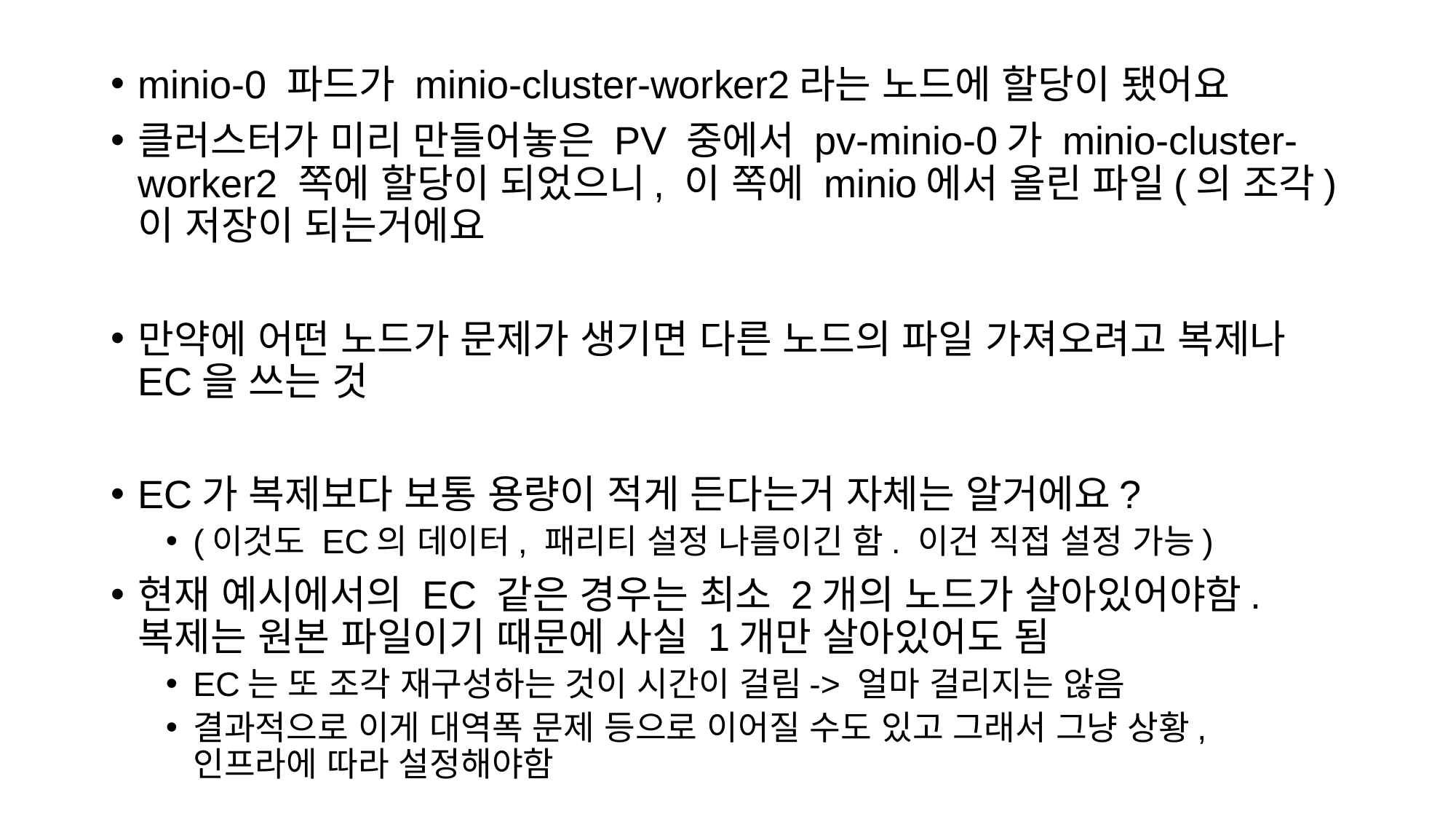

minio-0 파드가 minio-cluster-worker2라는 노드에 할당이 됐어요
클러스터가 미리 만들어놓은 PV 중에서 pv-minio-0가 minio-cluster-worker2 쪽에 할당이 되었으니, 이 쪽에 minio에서 올린 파일(의 조각)이 저장이 되는거에요

만약에 어떤 노드가 문제가 생기면 다른 노드의 파일 가져오려고 복제나 EC을 쓰는 것

EC가 복제보다 보통 용량이 적게 든다는거 자체는 알거에요?
(이것도 EC의 데이터, 패리티 설정 나름이긴 함. 이건 직접 설정 가능)
현재 예시에서의 EC 같은 경우는 최소 2개의 노드가 살아있어야함. 복제는 원본 파일이기 때문에 사실 1개만 살아있어도 됨
EC는 또 조각 재구성하는 것이 시간이 걸림-> 얼마 걸리지는 않음
결과적으로 이게 대역폭 문제 등으로 이어질 수도 있고 그래서 그냥 상황, 인프라에 따라 설정해야함